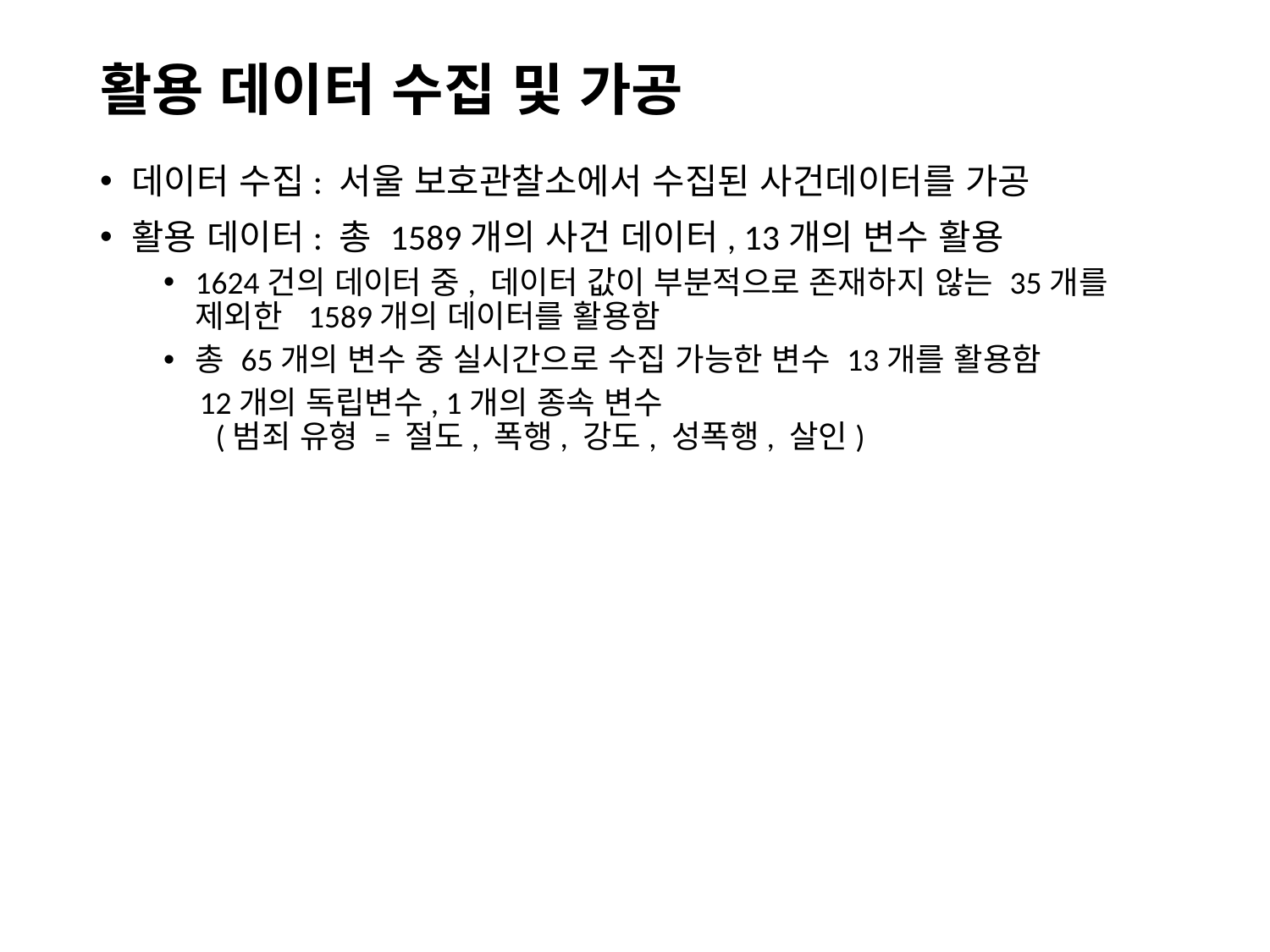

# 활용 데이터 수집 및 가공
데이터 수집: 서울 보호관찰소에서 수집된 사건데이터를 가공
활용 데이터: 총 1589개의 사건 데이터, 13개의 변수 활용
1624건의 데이터 중, 데이터 값이 부분적으로 존재하지 않는 35개를 제외한  1589개의 데이터를 활용함
총 65개의 변수 중 실시간으로 수집 가능한 변수 13개를 활용함
     12개의 독립변수, 1개의 종속 변수
     (범죄 유형 = 절도, 폭행, 강도, 성폭행, 살인)